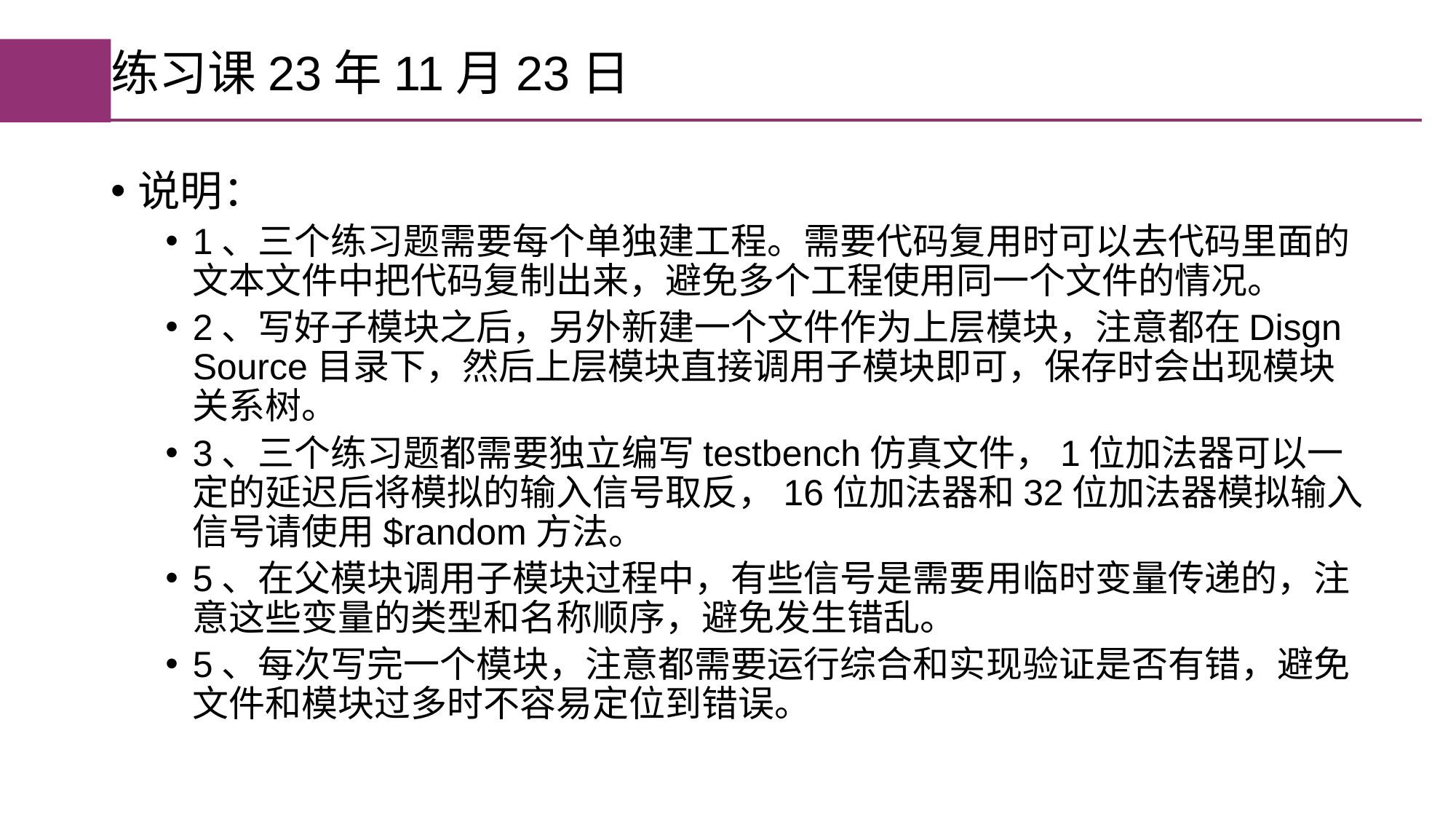

练习课23年11月23日
说明：
1、三个练习题需要每个单独建工程。需要代码复用时可以去代码里面的文本文件中把代码复制出来，避免多个工程使用同一个文件的情况。
2、写好子模块之后，另外新建一个文件作为上层模块，注意都在Disgn Source目录下，然后上层模块直接调用子模块即可，保存时会出现模块关系树。
3、三个练习题都需要独立编写testbench仿真文件，1位加法器可以一定的延迟后将模拟的输入信号取反，16位加法器和32位加法器模拟输入信号请使用$random方法。
5、在父模块调用子模块过程中，有些信号是需要用临时变量传递的，注意这些变量的类型和名称顺序，避免发生错乱。
5、每次写完一个模块，注意都需要运行综合和实现验证是否有错，避免文件和模块过多时不容易定位到错误。